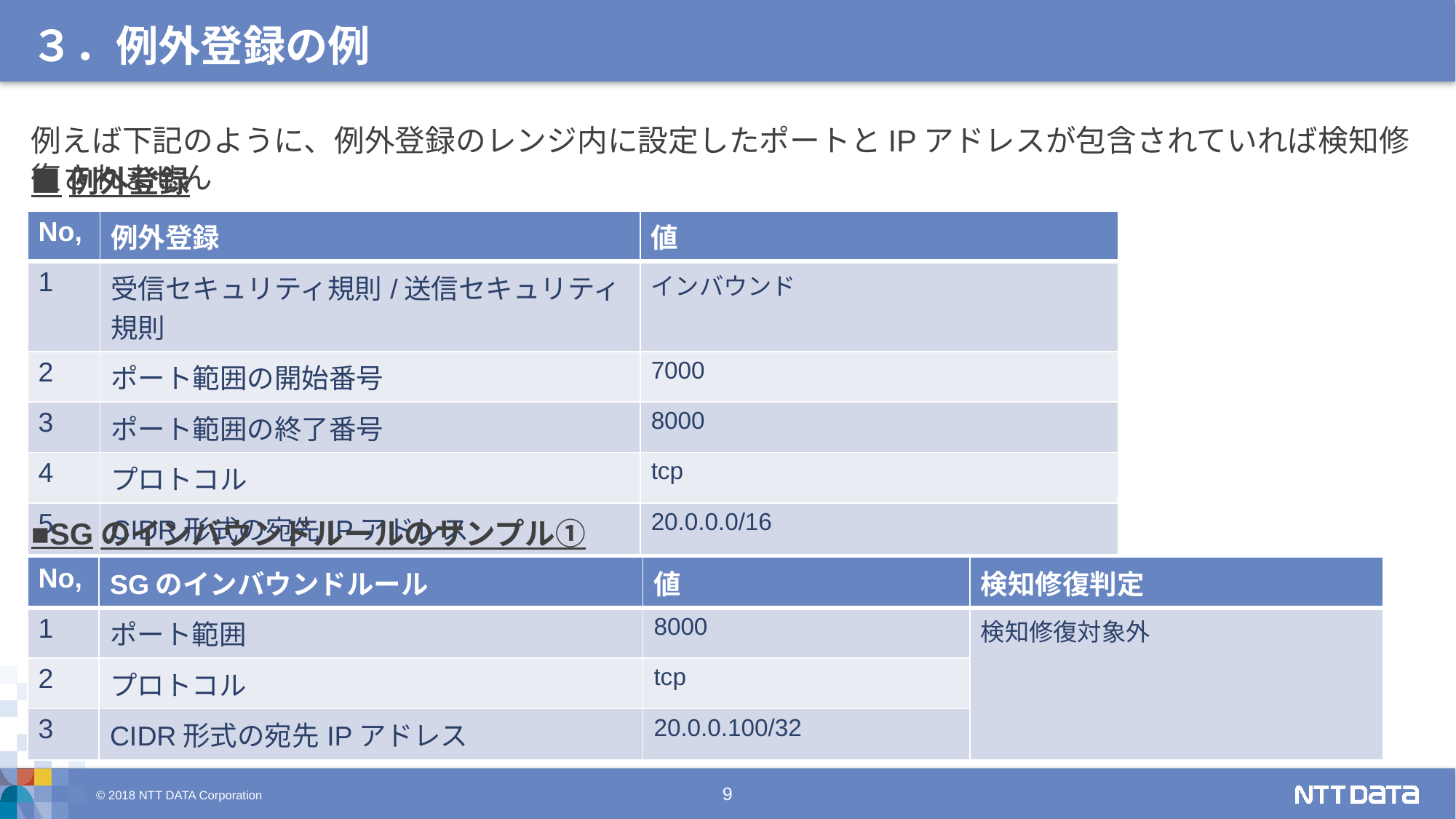

３．例外登録の例
例えば下記のように、例外登録のレンジ内に設定したポートとIPアドレスが包含されていれば検知修復されません
■例外登録
| No, | 例外登録 | 値 |
| --- | --- | --- |
| 1 | 受信セキュリティ規則/送信セキュリティ規則 | インバウンド |
| 2 | ポート範囲の開始番号 | 7000 |
| 3 | ポート範囲の終了番号 | 8000 |
| 4 | プロトコル | tcp |
| 5 | CIDR形式の宛先IPアドレス | 20.0.0.0/16 |
■SGのインバウンドルールのサンプル①
| No, | SGのインバウンドルール | 値 | 検知修復判定 |
| --- | --- | --- | --- |
| 1 | ポート範囲 | 8000 | 検知修復対象外 |
| 2 | プロトコル | tcp |  |
| 3 | CIDR形式の宛先IPアドレス | 20.0.0.100/32 |  |